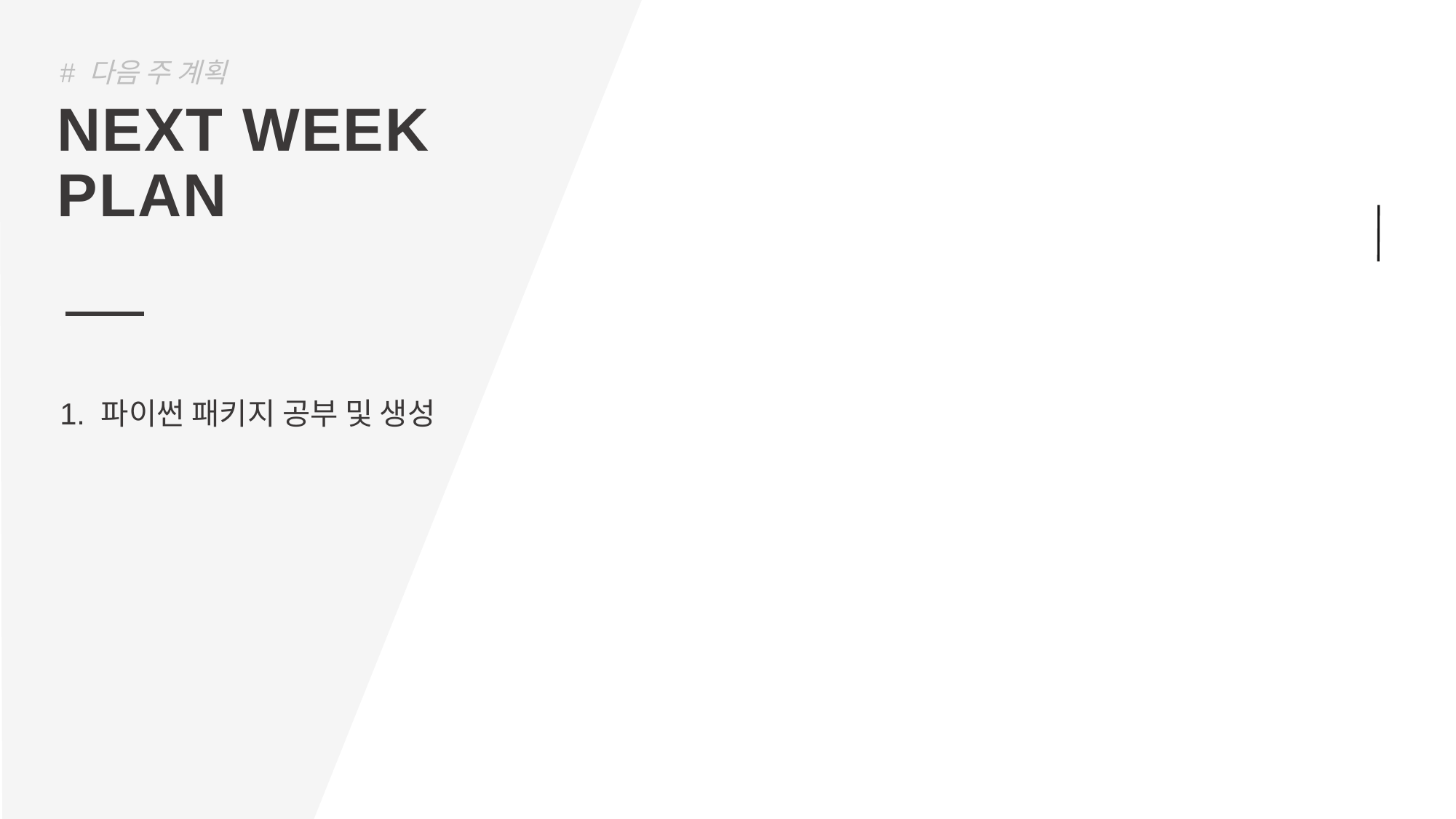

# 다음 주 계획
NEXT WEEK
PLAN
15

파이썬 패키지 공부 및 생성